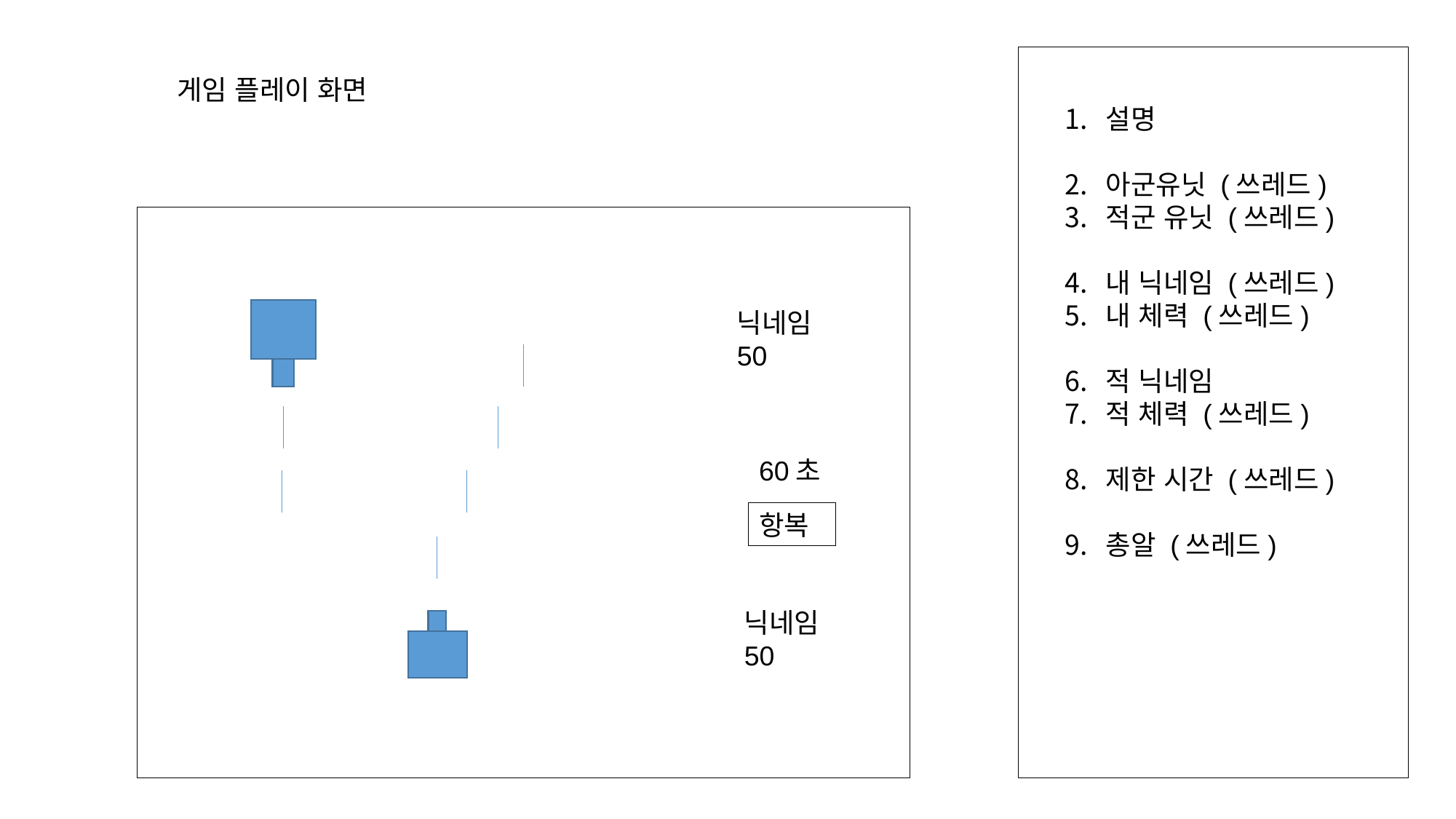

게임 플레이 화면
설명

아군유닛 (쓰레드)
적군 유닛 (쓰레드)

내 닉네임 (쓰레드)
내 체력 (쓰레드)

적 닉네임
적 체력 (쓰레드)

제한 시간 (쓰레드)

총알 (쓰레드)

닉네임
50

60초
항복
닉네임
50